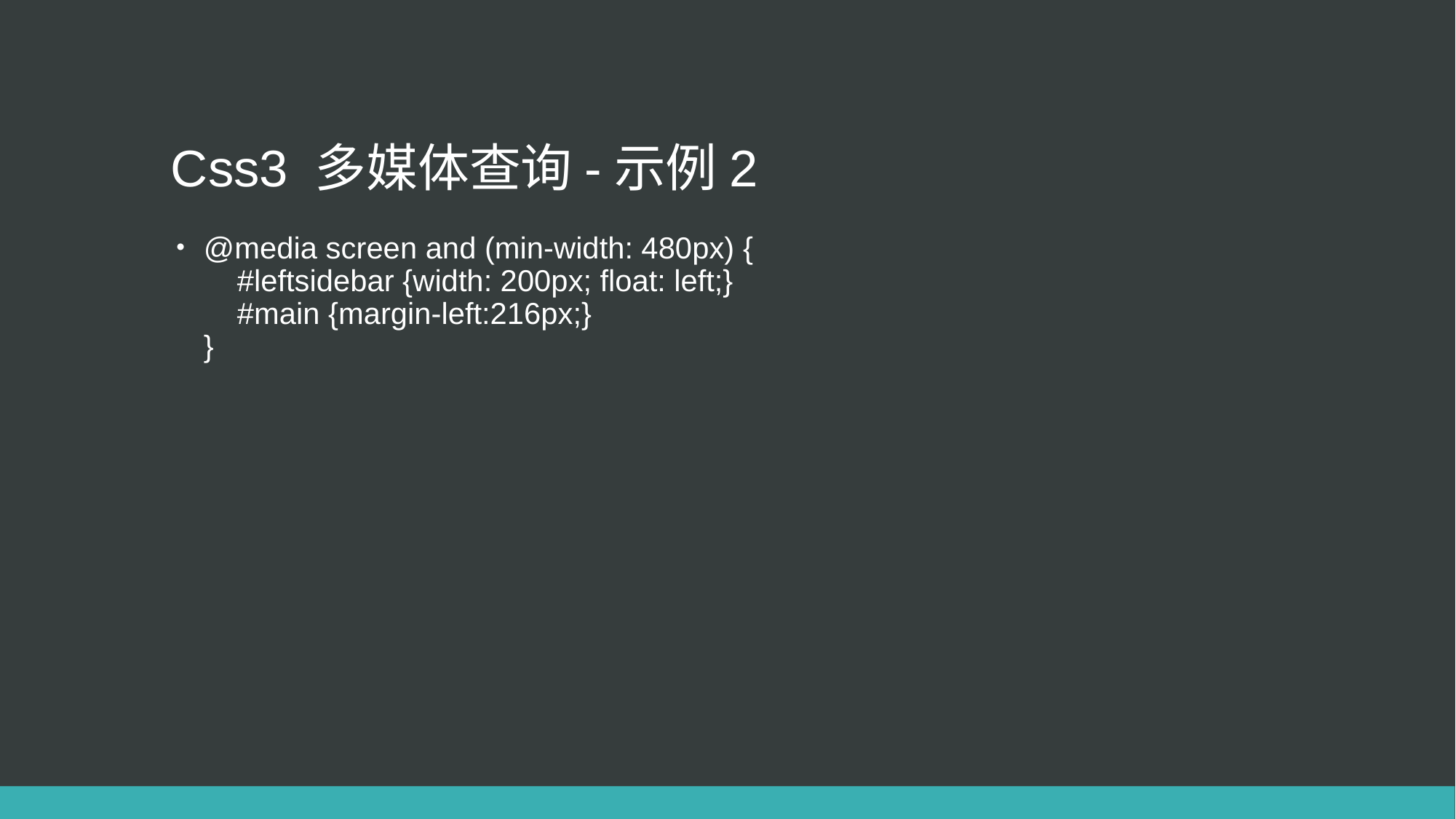

# Css3 多媒体查询-示例2
@media screen and (min-width: 480px) {
    #leftsidebar {width: 200px; float: left;}
    #main {margin-left:216px;}
}